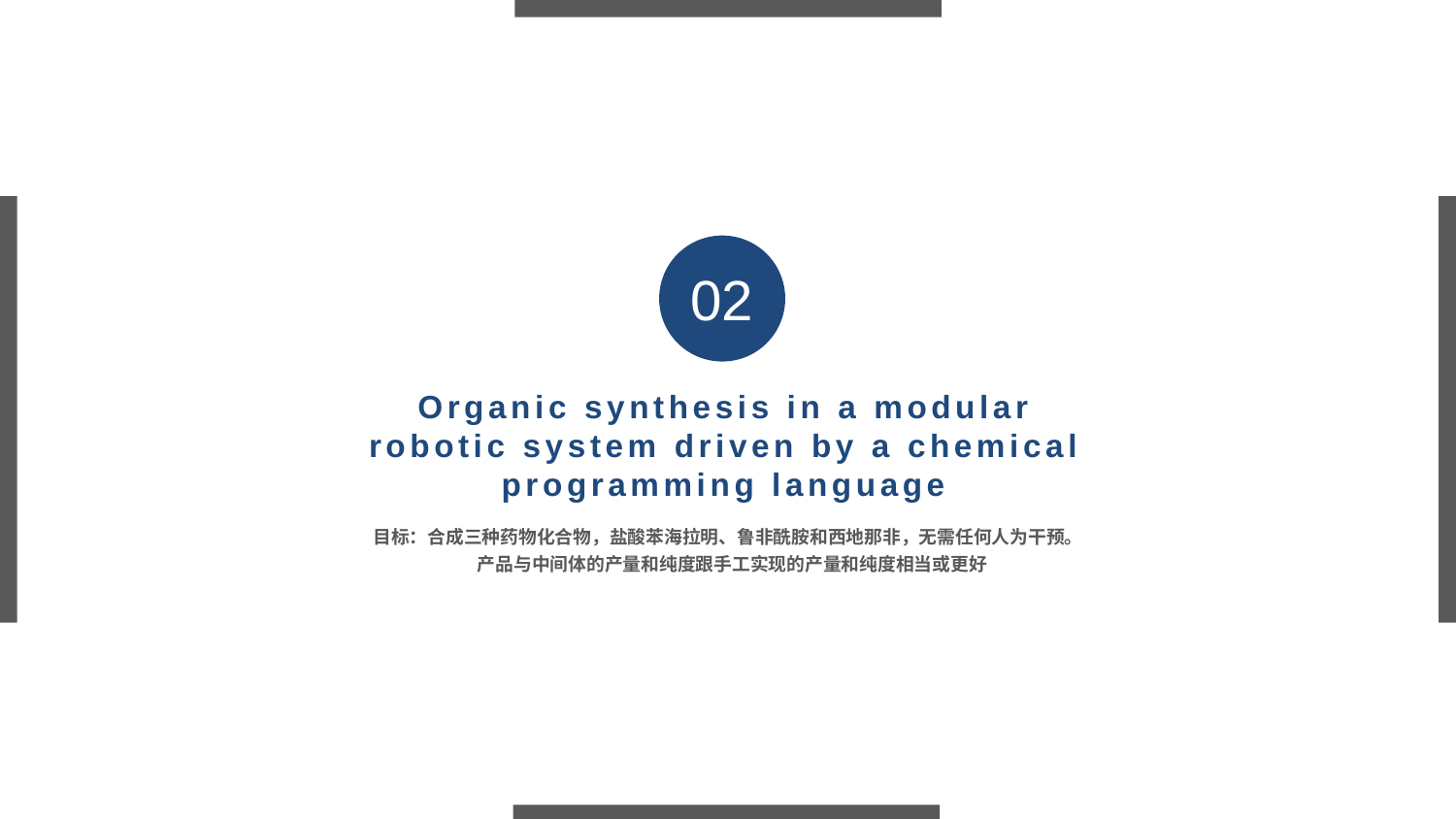

02
Organic synthesis in a modular
robotic system driven by a chemical
programming language
目标：合成三种药物化合物，盐酸苯海拉明、鲁非酰胺和西地那非，无需任何人为干预。
 产品与中间体的产量和纯度跟手工实现的产量和纯度相当或更好